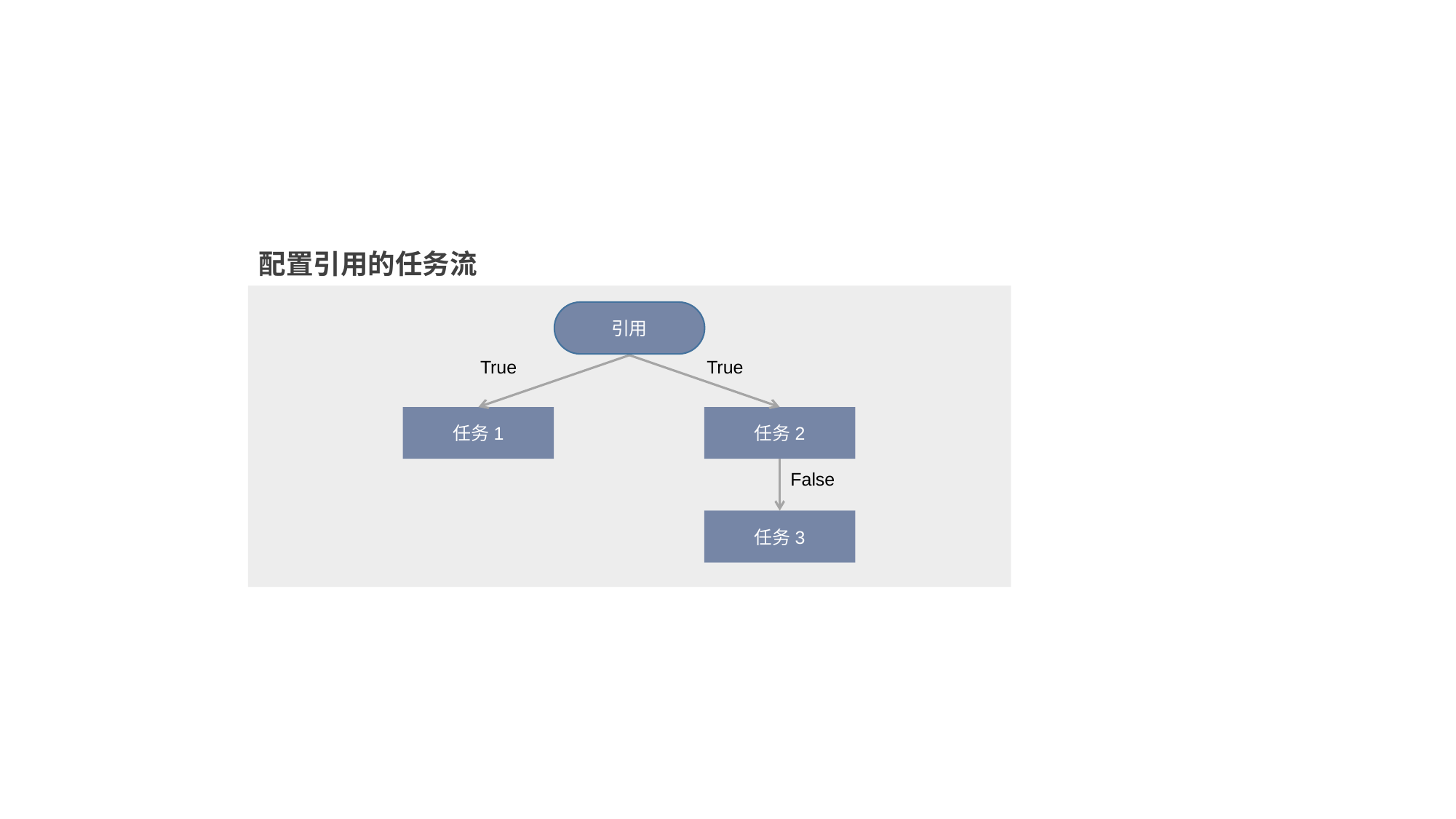

配置引用的任务流

引用
True
True
任务1
任务2
False
任务3